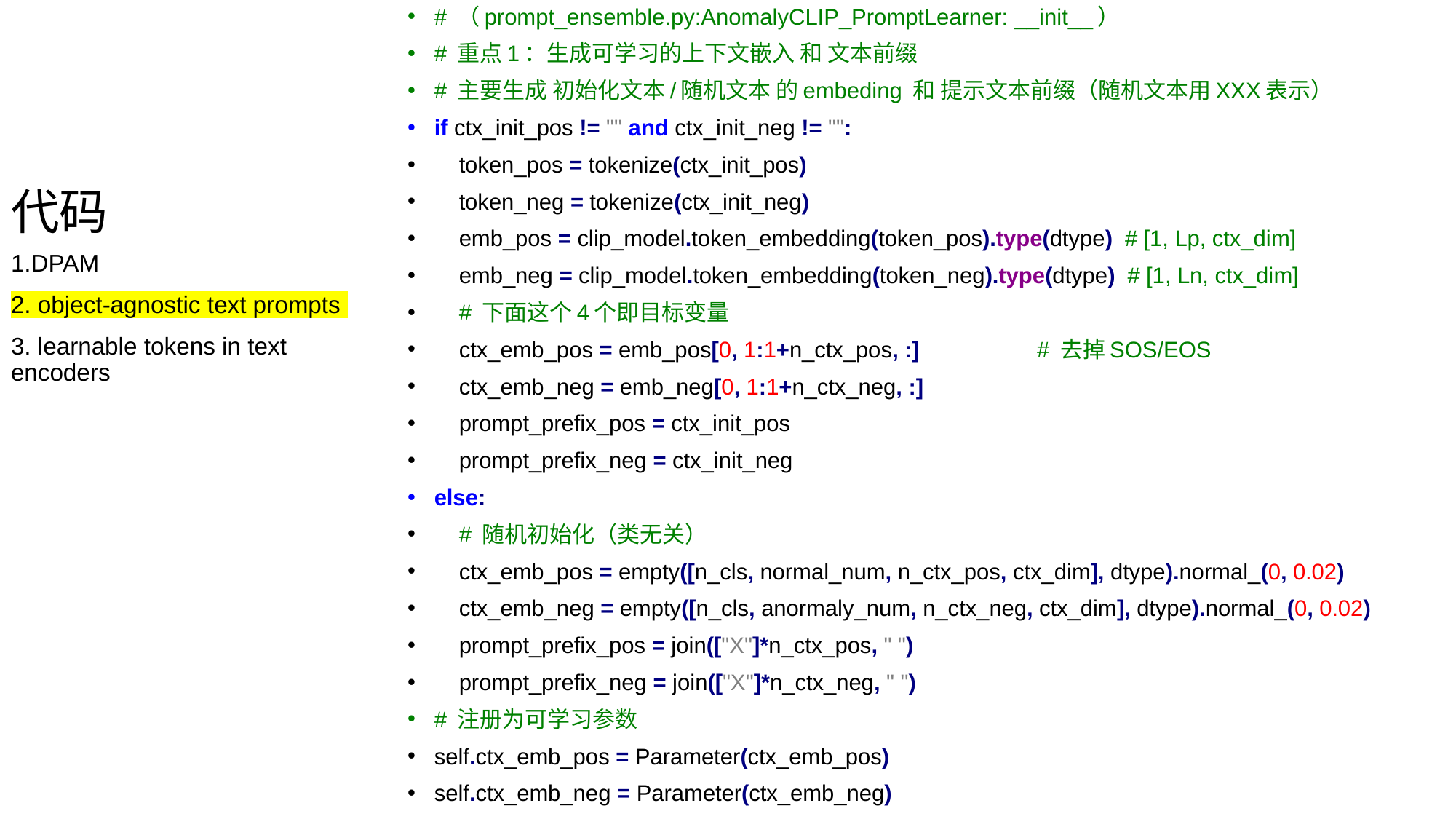

# （prompt_ensemble.py:AnomalyCLIP_PromptLearner: __init__）
# 重点1：生成可学习的上下文嵌入 和 文本前缀
# 主要生成 初始化文本/随机文本 的embeding 和 提示文本前缀（随机文本用XXX表示）
if ctx_init_pos != "" and ctx_init_neg != "":
    token_pos = tokenize(ctx_init_pos)
    token_neg = tokenize(ctx_init_neg)
    emb_pos = clip_model.token_embedding(token_pos).type(dtype)  # [1, Lp, ctx_dim]
    emb_neg = clip_model.token_embedding(token_neg).type(dtype)  # [1, Ln, ctx_dim]
    # 下面这个4个即目标变量
    ctx_emb_pos = emb_pos[0, 1:1+n_ctx_pos, :]                   # 去掉SOS/EOS
    ctx_emb_neg = emb_neg[0, 1:1+n_ctx_neg, :]
    prompt_prefix_pos = ctx_init_pos
    prompt_prefix_neg = ctx_init_neg
else:
    # 随机初始化（类无关）
    ctx_emb_pos = empty([n_cls, normal_num, n_ctx_pos, ctx_dim], dtype).normal_(0, 0.02)
    ctx_emb_neg = empty([n_cls, anormaly_num, n_ctx_neg, ctx_dim], dtype).normal_(0, 0.02)
    prompt_prefix_pos = join(["X"]*n_ctx_pos, " ")
    prompt_prefix_neg = join(["X"]*n_ctx_neg, " ")
# 注册为可学习参数
self.ctx_emb_pos = Parameter(ctx_emb_pos)
self.ctx_emb_neg = Parameter(ctx_emb_neg)
# 代码
1.DPAM
2. object-agnostic text prompts
3. learnable tokens in text encoders